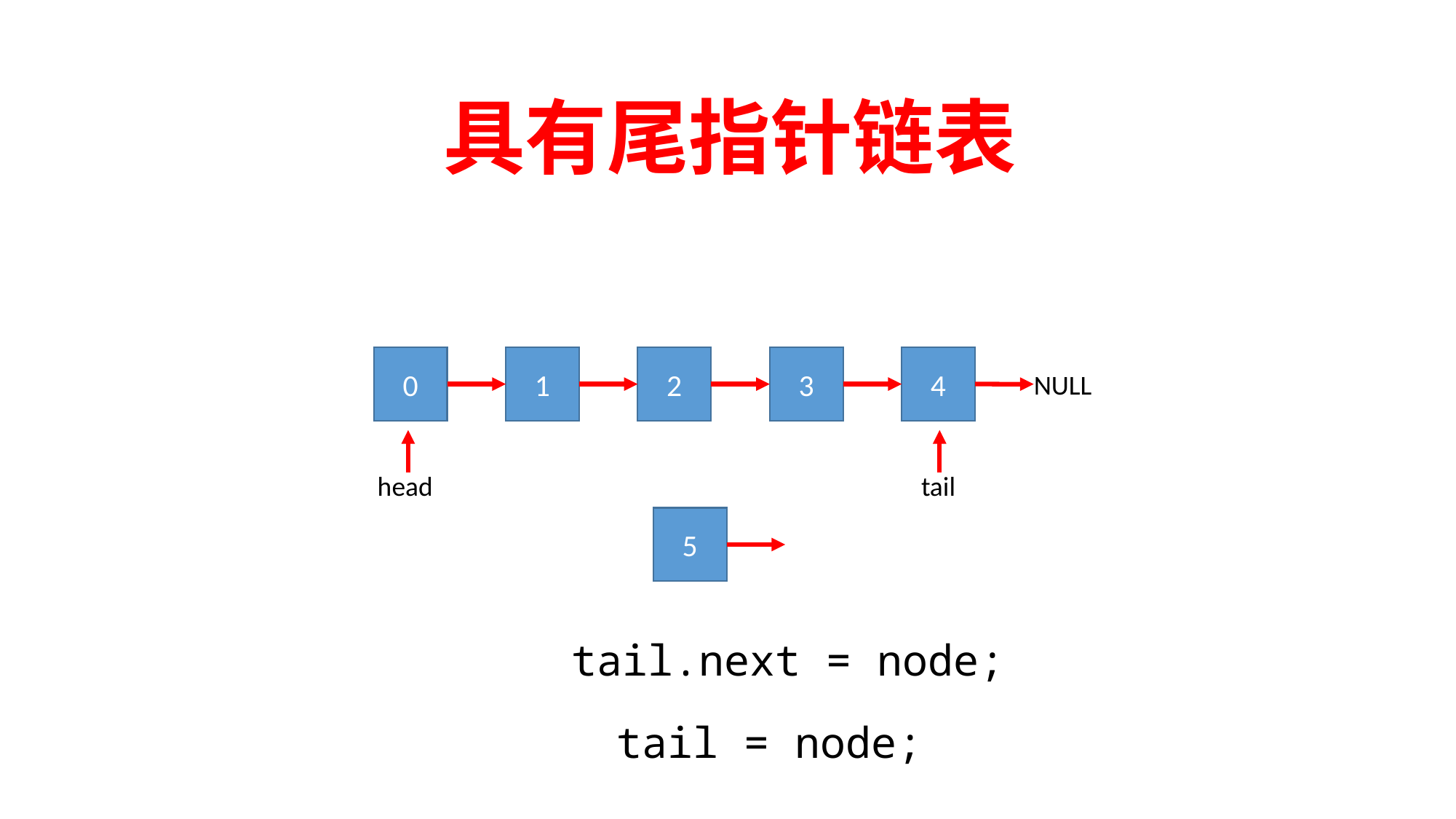

具有尾指针链表
0
1
2
3
4
NULL
head
  tail
5
	tail.next = node;

tail = node;